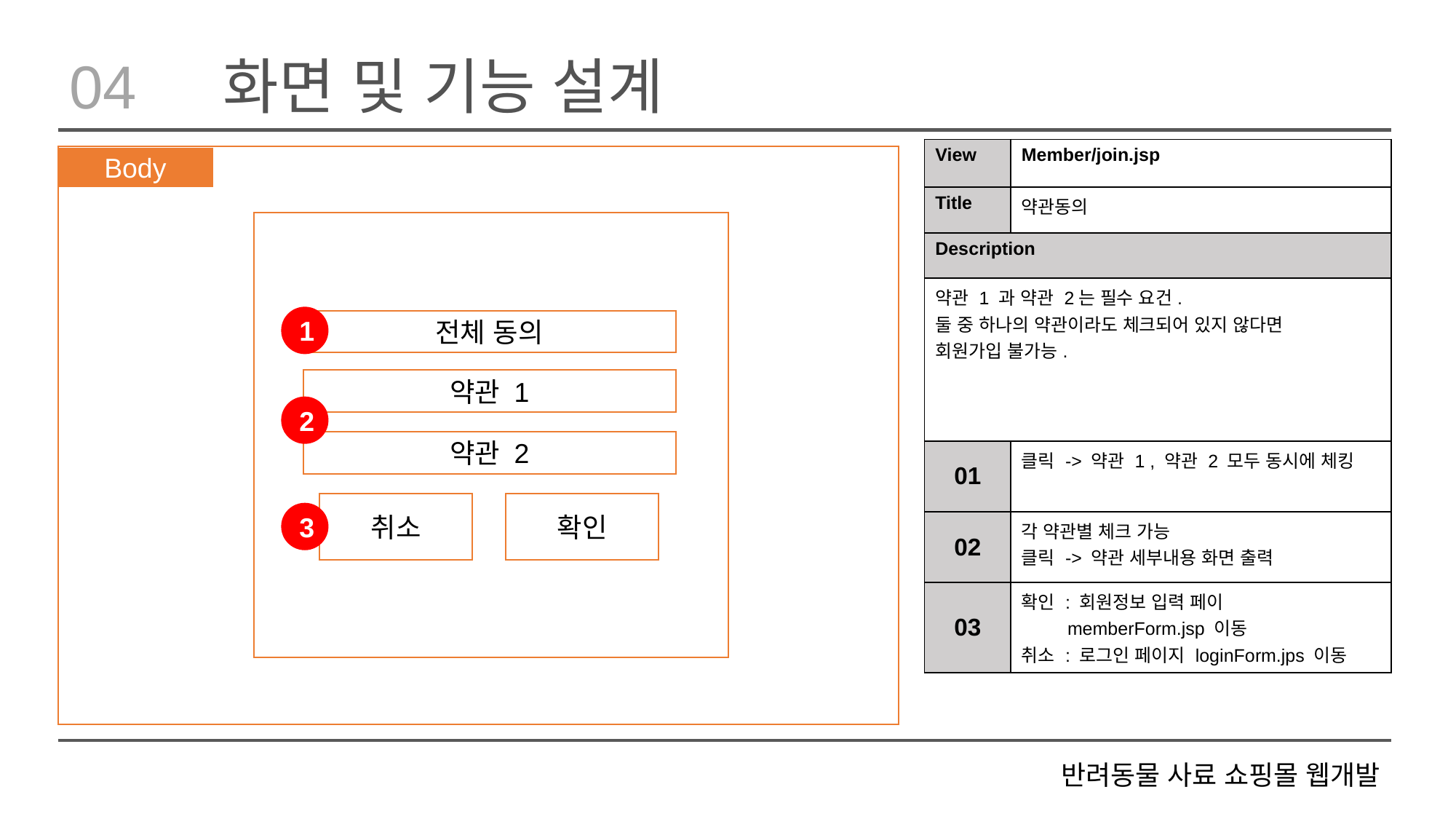

04
화면 및 기능 설계
| View | Member/join.jsp |
| --- | --- |
| Title | 약관동의 |
| Description |  |
| 약관 1 과 약관 2는 필수 요건. 둘 중 하나의 약관이라도 체크되어 있지 않다면 회원가입 불가능. |  |
| 01 | 클릭 -> 약관 1 , 약관 2 모두 동시에 체킹 |
| 02 | 각 약관별 체크 가능 클릭 -> 약관 세부내용 화면 출력 |
| 03 | 확인 : 회원정보 입력 페이 memberForm.jsp 이동 취소 : 로그인 페이지 loginForm.jps 이동 |

Body

1
전체 동의
약관 1
2
약관 2
취소
확인
3
반려동물 사료 쇼핑몰 웹개발